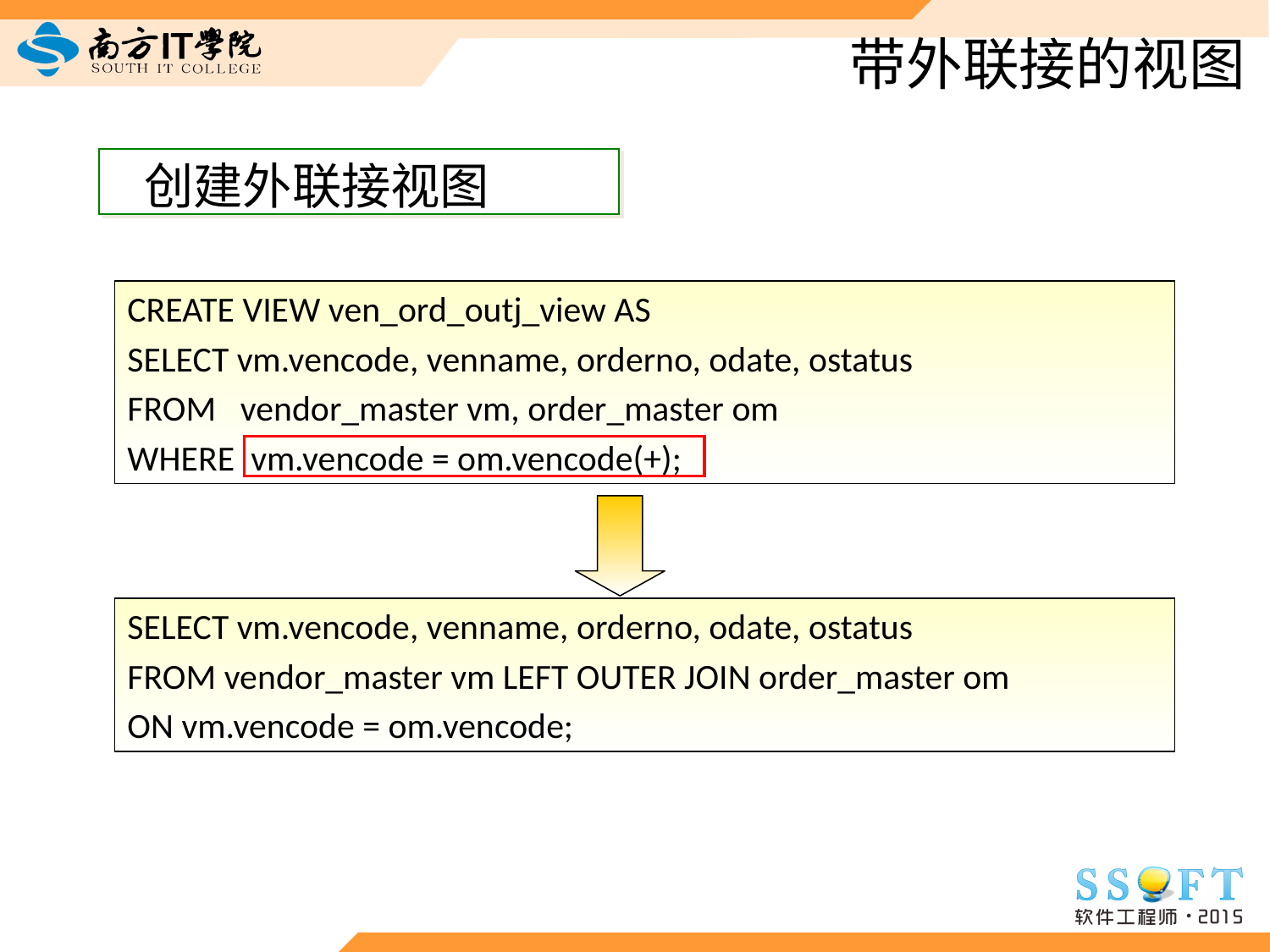

# 带外联接的视图
创建外联接视图
CREATE VIEW ven_ord_outj_view AS
SELECT vm.vencode, venname, orderno, odate, ostatus
FROM   vendor_master vm, order_master om
WHERE  vm.vencode = om.vencode(+);

SELECT vm.vencode, venname, orderno, odate, ostatus
FROM vendor_master vm LEFT OUTER JOIN order_master om
ON vm.vencode = om.vencode;